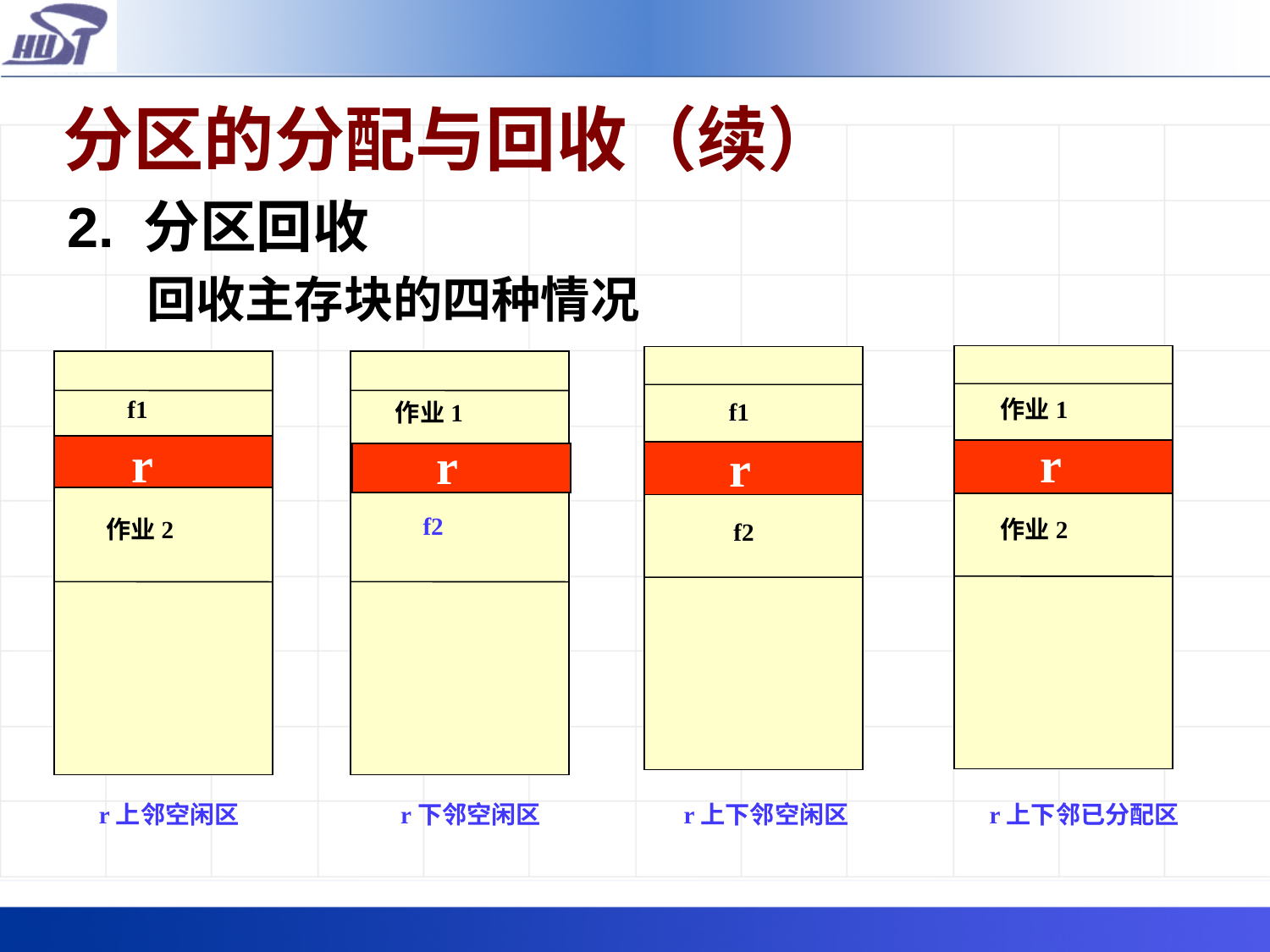

# 分区的分配与回收（续）
2. 分区回收
      回收主存块的四种情况

作业1
r

作业2

r上下邻已分配区

f1
r

f2

r上下邻空闲区

f1

r

作业2

r上邻空闲区

作业1
r

f2

r下邻空闲区
51